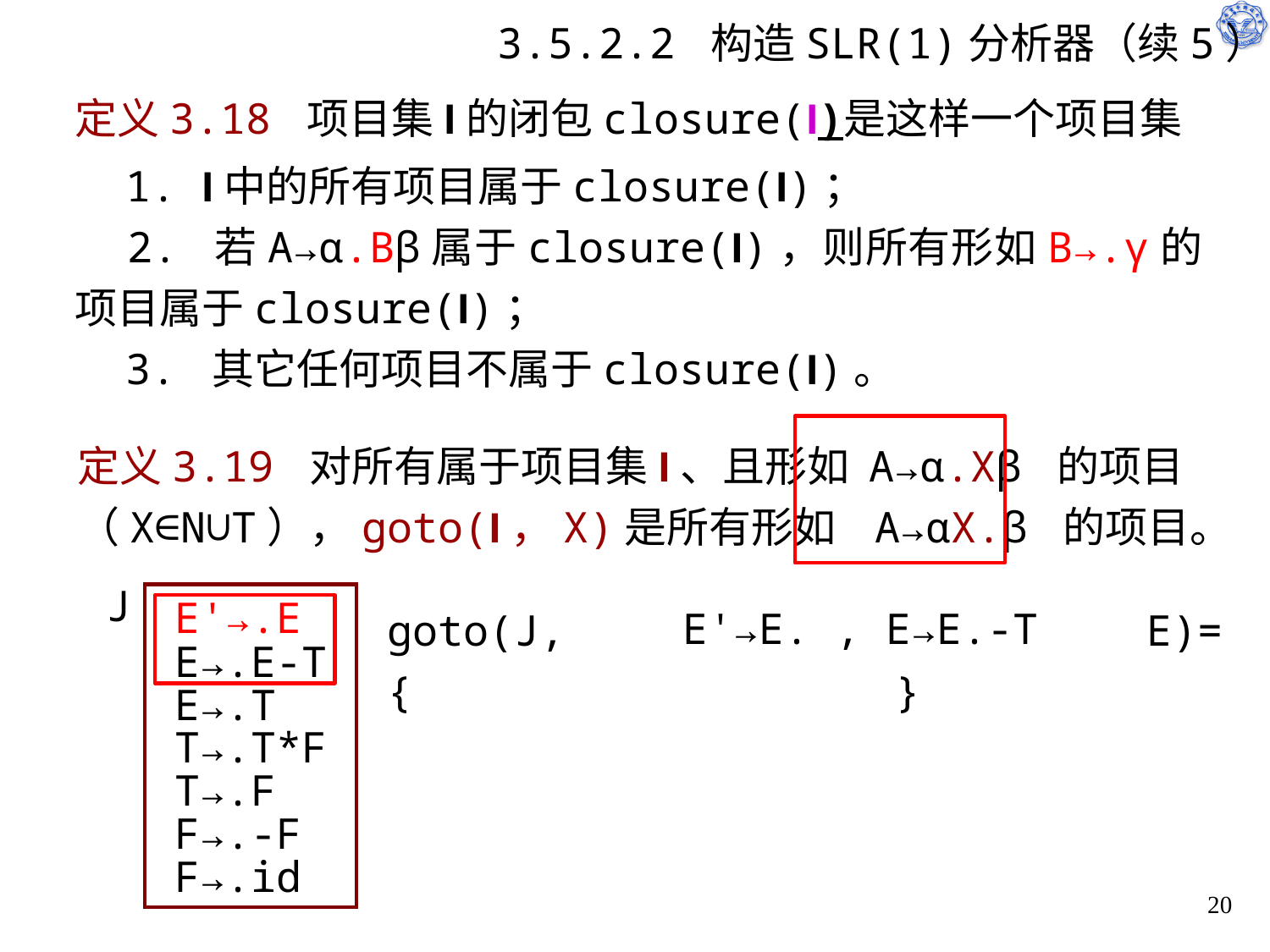

# 3.5.2.2 构造SLR(1)分析器（续5）
定义3.18 项目集I的闭包closure(I)是这样一个项目集
  1. I中的所有项目属于closure(I)；
  2. 若A→α.Bβ属于closure(I)，则所有形如B→.γ的项目属于closure(I)；
  3. 其它任何项目不属于closure(I)。

定义3.19 对所有属于项目集I、且形如 A→α.Xβ 的项目（X∈N∪T），goto(I，X)是所有形如   A→αX.β 的项目。
J
E'→.E
E→.E-T
E→.T
T→.T*F
T→.F
F→.-F
F→.id
 E'→E. , E→E.-T
goto(J, E)= {                   }

20